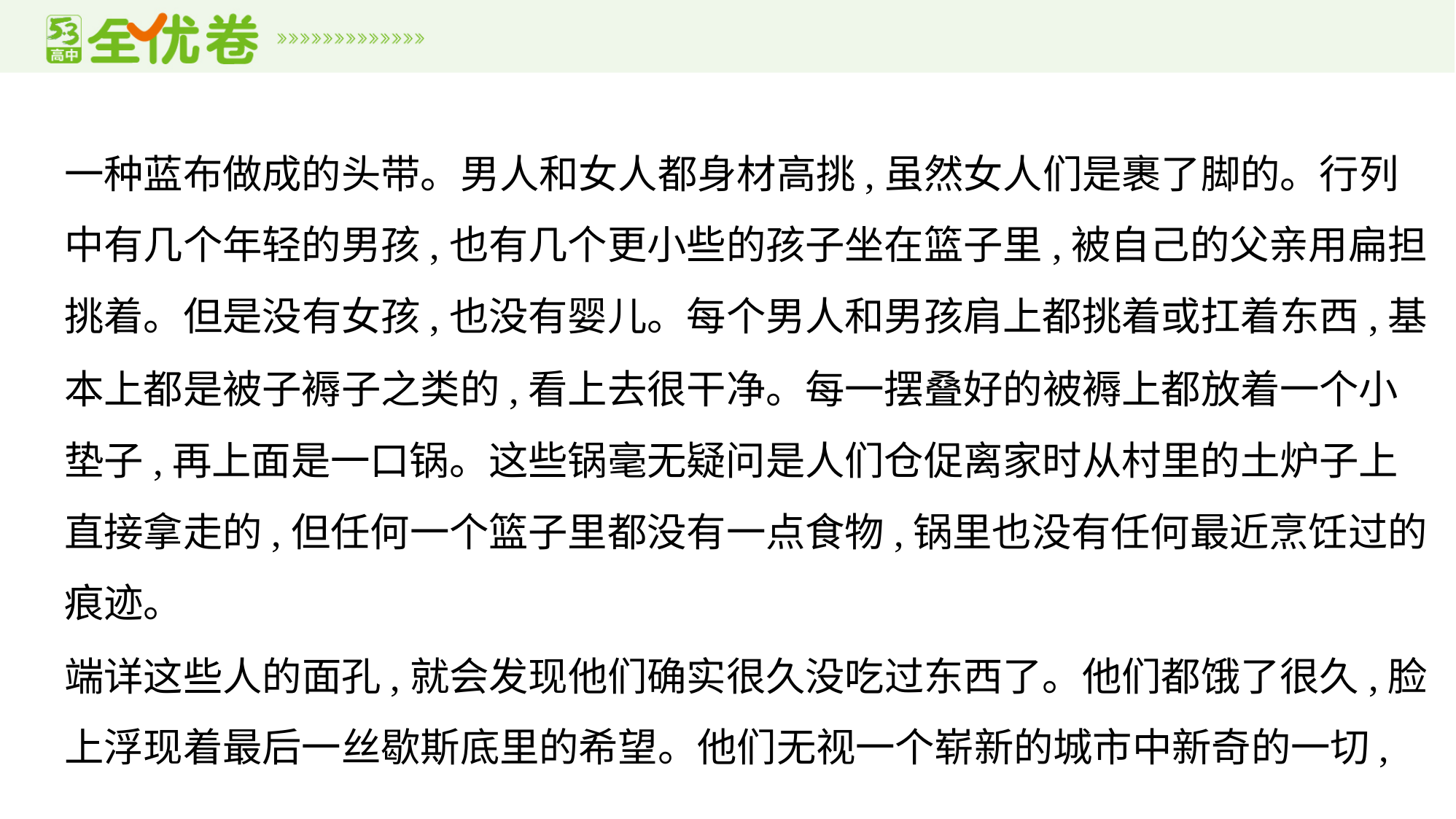

一种蓝布做成的头带。男人和女人都身材高挑,虽然女人们是裹了脚的。行列
中有几个年轻的男孩,也有几个更小些的孩子坐在篮子里,被自己的父亲用扁担
挑着。但是没有女孩,也没有婴儿。每个男人和男孩肩上都挑着或扛着东西,基
本上都是被子褥子之类的,看上去很干净。每一摆叠好的被褥上都放着一个小
垫子,再上面是一口锅。这些锅毫无疑问是人们仓促离家时从村里的土炉子上
直接拿走的,但任何一个篮子里都没有一点食物,锅里也没有任何最近烹饪过的
痕迹。
端详这些人的面孔,就会发现他们确实很久没吃过东西了。他们都饿了很久,脸
上浮现着最后一丝歇斯底里的希望。他们无视一个崭新的城市中新奇的一切,